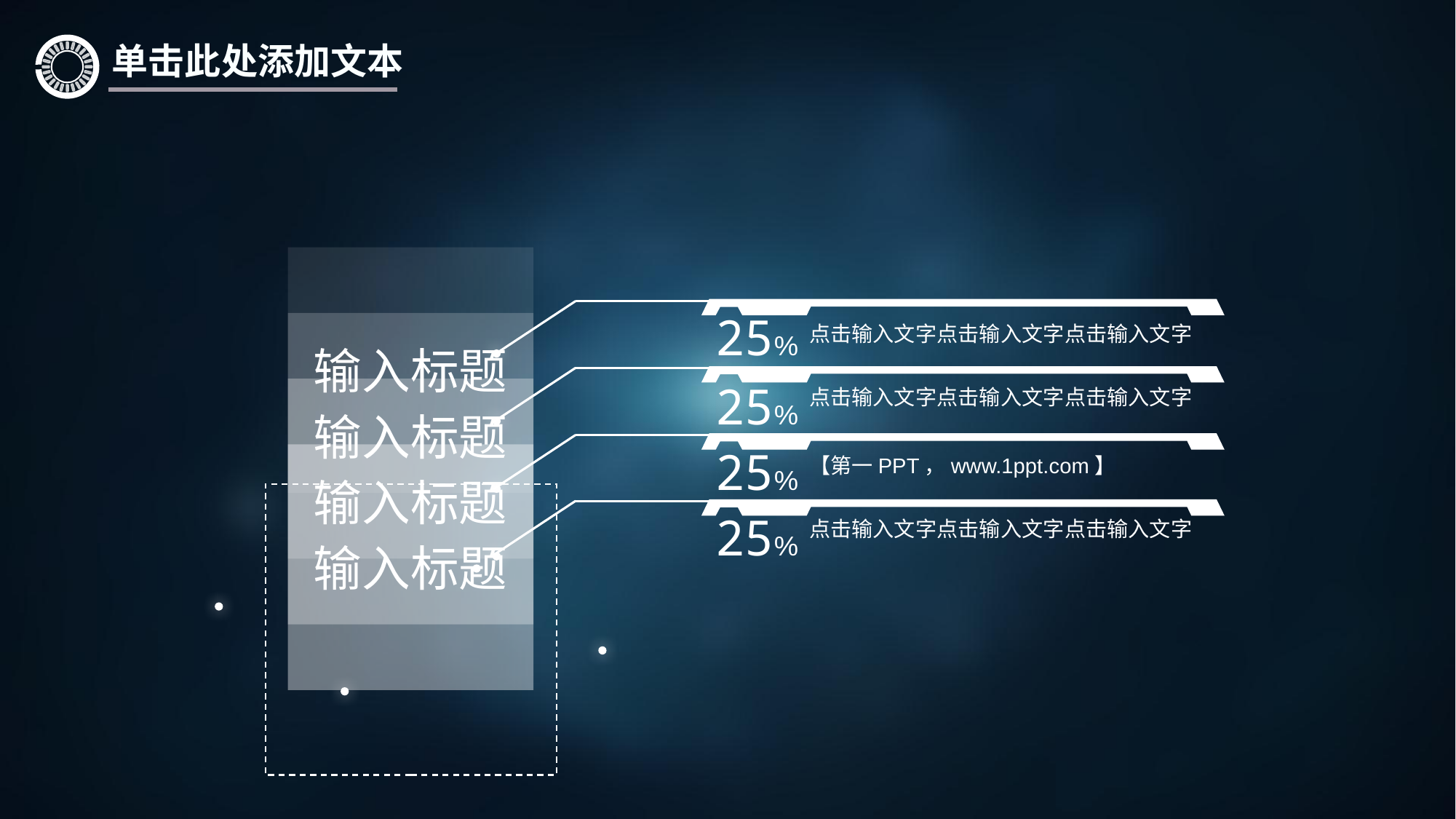

单击此处添加文本
输入标题

25%
输入标题
点击输入文字点击输入文字点击输入文字

25%
点击输入文字点击输入文字点击输入文字
输入标题

25%
输入标题
【第一PPT，www.1ppt.com】

25%
点击输入文字点击输入文字点击输入文字